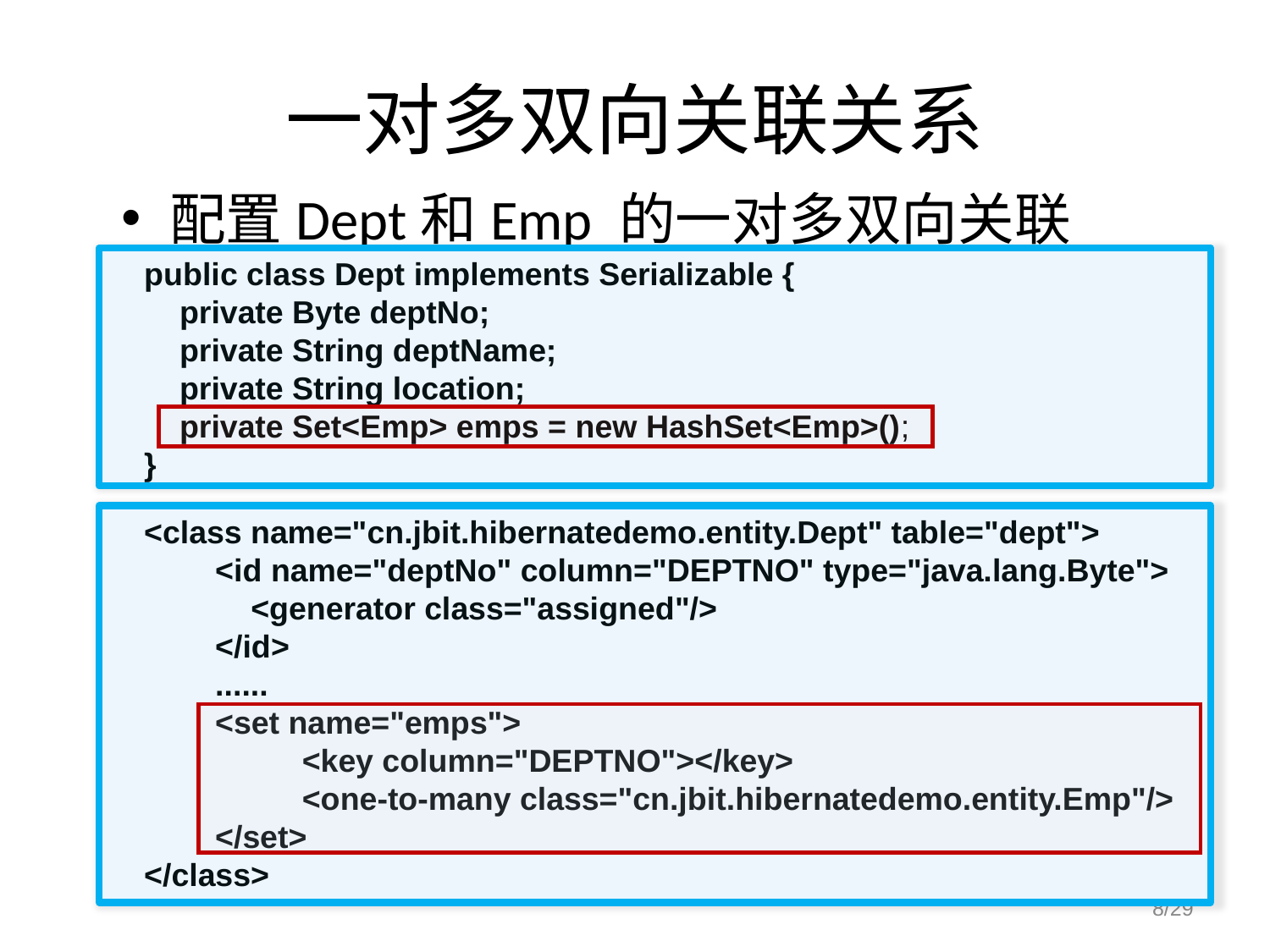

# 一对多双向关联关系
配置Dept和Emp 的一对多双向关联

public class Dept implements Serializable {
    private Byte deptNo;
    private String deptName;
    private String location;
    private Set<Emp> emps = new HashSet<Emp>();
}

<class name="cn.jbit.hibernatedemo.entity.Dept" table="dept">
        <id name="deptNo" column="DEPTNO" type="java.lang.Byte">
            <generator class="assigned"/>
        </id>
        ......
        <set name="emps">
        	<key column="DEPTNO"></key>
        	<one-to-many class="cn.jbit.hibernatedemo.entity.Emp"/>
        </set>
</class>

8/29